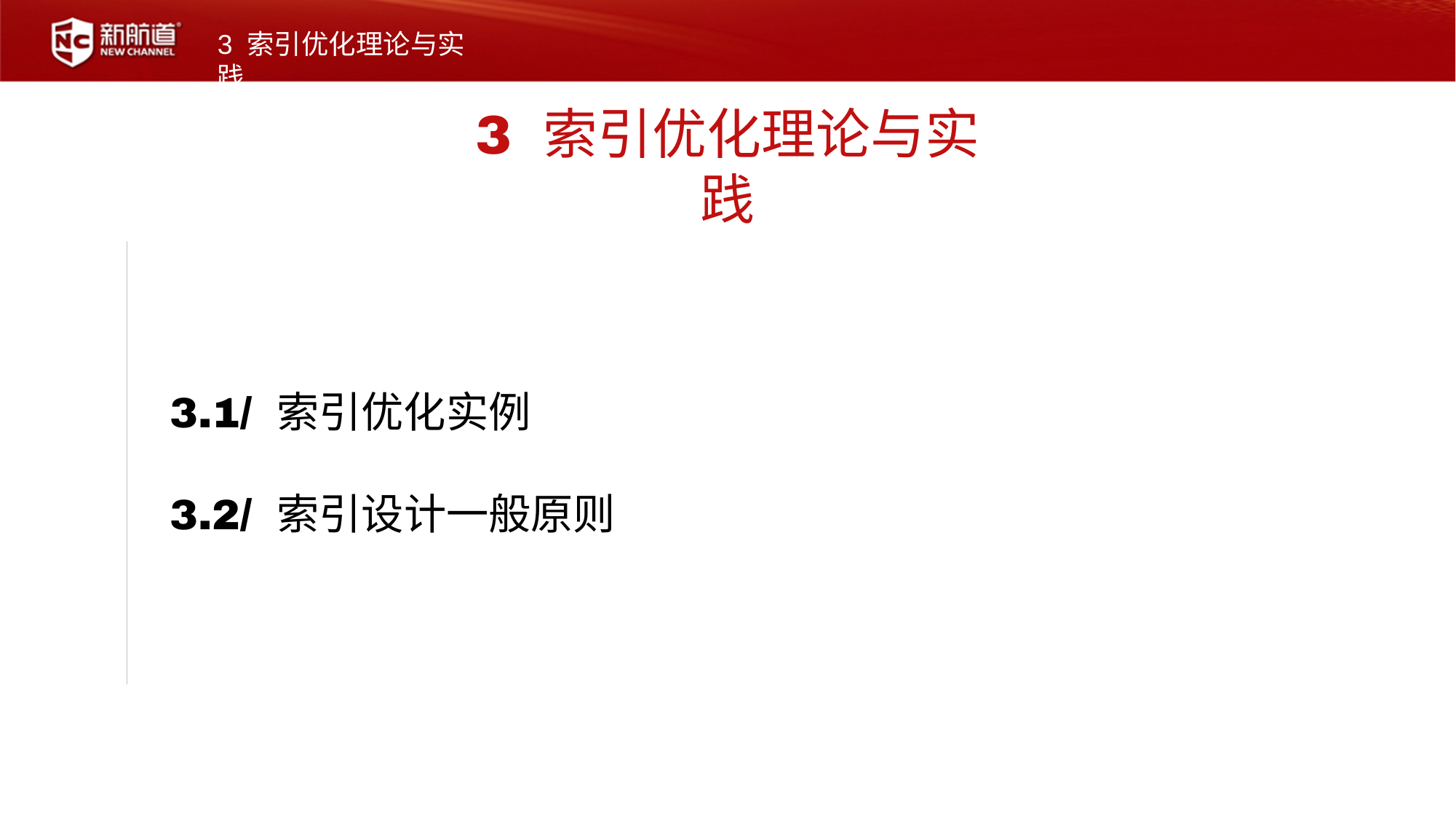

3 索引优化理论与实践
3 索引优化理论与实践
3.1/ 索引优化实例

3.2/ 索引设计一般原则